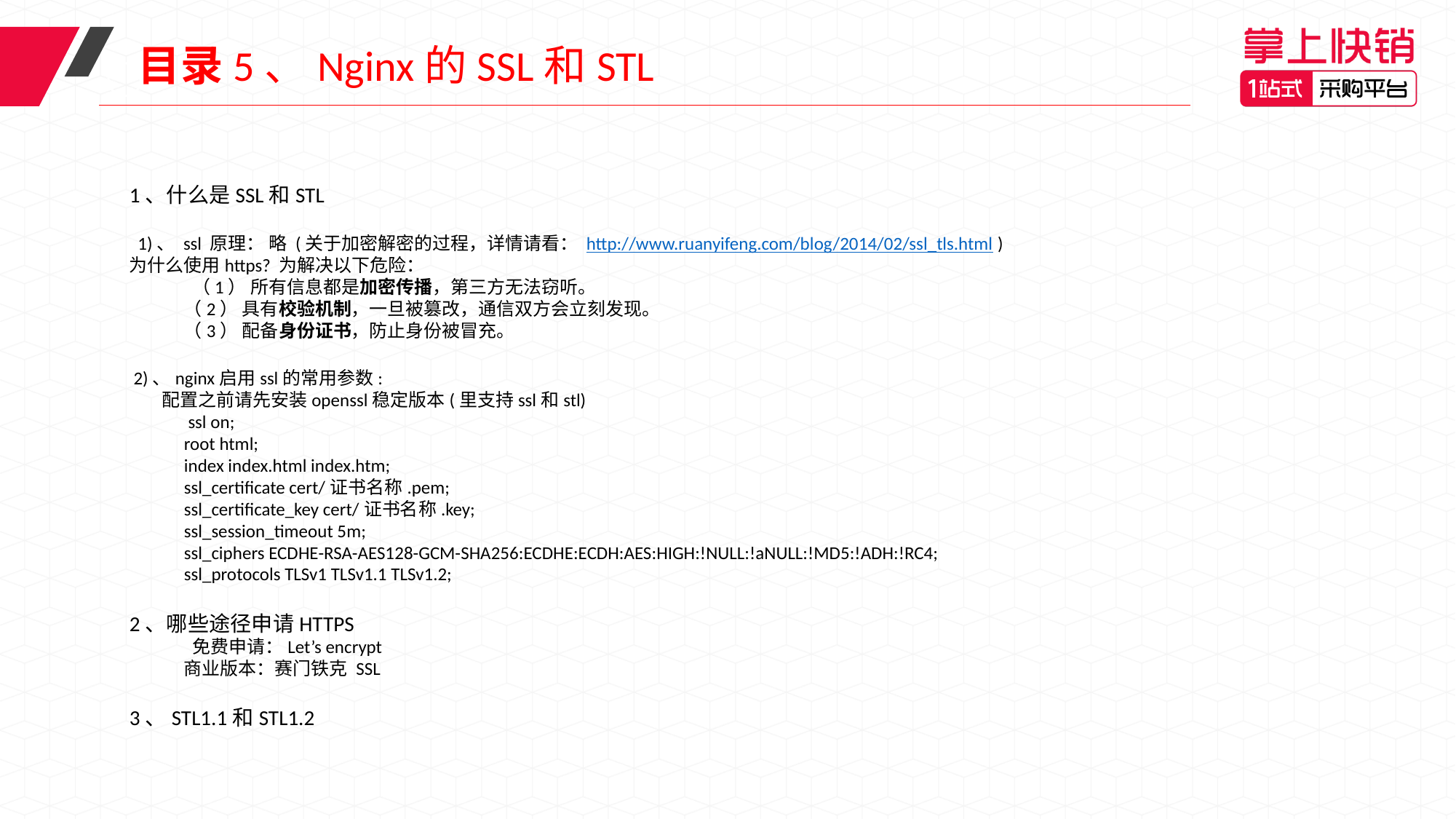

目录5、Nginx的SSL和STL

1、什么是SSL和STL

  1)、 ssl 原理： 略 (关于加密解密的过程，详情请看： http://www.ruanyifeng.com/blog/2014/02/ssl_tls.html )
为什么使用https? 为解决以下危险：
 （1） 所有信息都是加密传播，第三方无法窃听。
（2） 具有校验机制，一旦被篡改，通信双方会立刻发现。
（3） 配备身份证书，防止身份被冒充。

 2)、nginx启用ssl的常用参数:
       配置之前请先安装openssl稳定版本(里支持ssl和stl)
 ssl on;
root html;
index index.html index.htm;
ssl_certificate cert/证书名称.pem;
ssl_certificate_key cert/证书名称.key;
ssl_session_timeout 5m;
ssl_ciphers ECDHE-RSA-AES128-GCM-SHA256:ECDHE:ECDH:AES:HIGH:!NULL:!aNULL:!MD5:!ADH:!RC4;
ssl_protocols TLSv1 TLSv1.1 TLSv1.2;

2、哪些途径申请HTTPS
 免费申请：Let’s encrypt
商业版本：赛门铁克 SSL

3、STL1.1和STL1.2